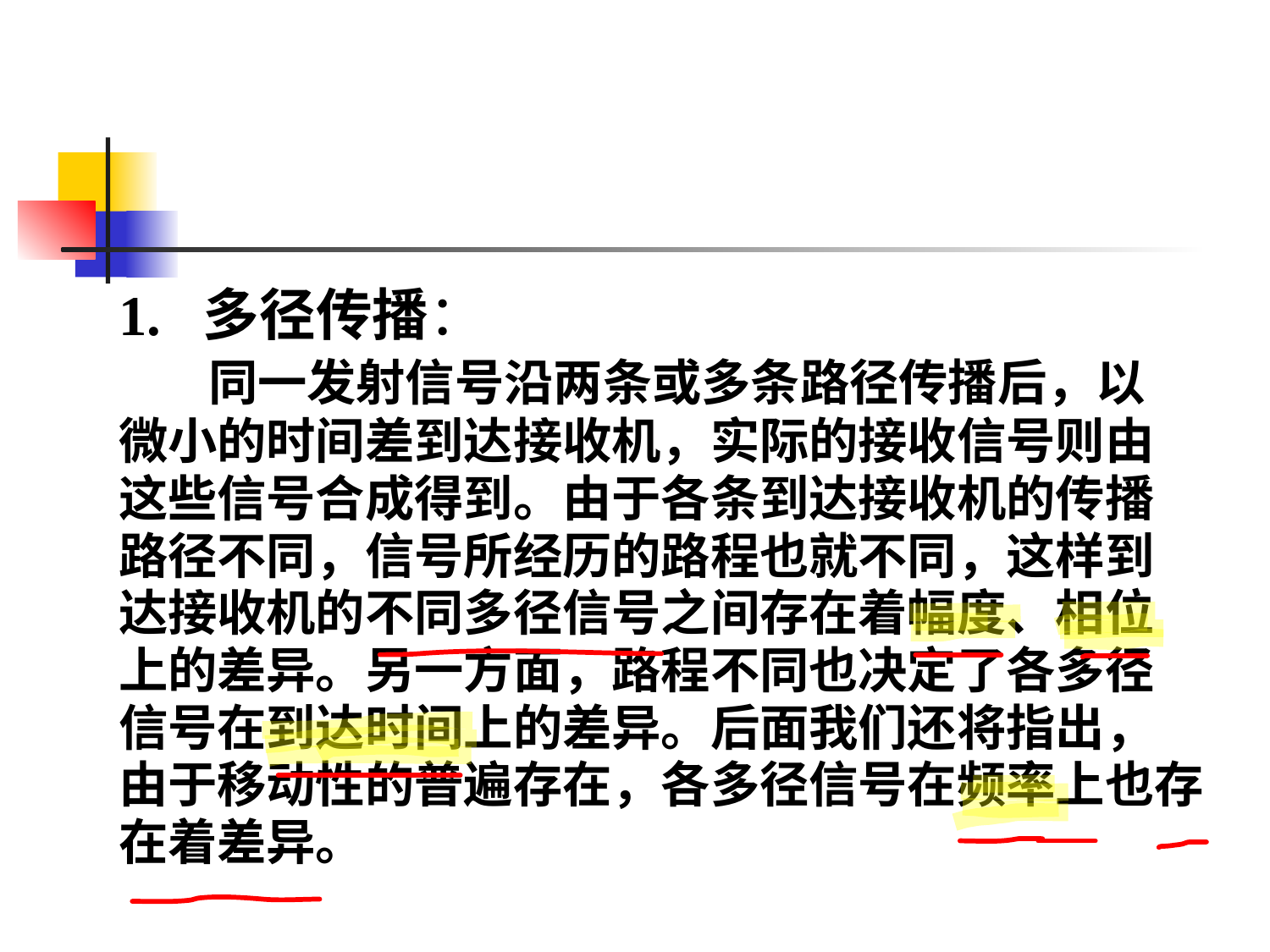

#
1.  多径传播：
      同一发射信号沿两条或多条路径传播后，以
微小的时间差到达接收机，实际的接收信号则由
这些信号合成得到。由于各条到达接收机的传播
路径不同，信号所经历的路程也就不同，这样到
达接收机的不同多径信号之间存在着幅度、相位
上的差异。另一方面，路程不同也决定了各多径
信号在到达时间上的差异。后面我们还将指出，
由于移动性的普遍存在，各多径信号在频率上也存
在着差异。